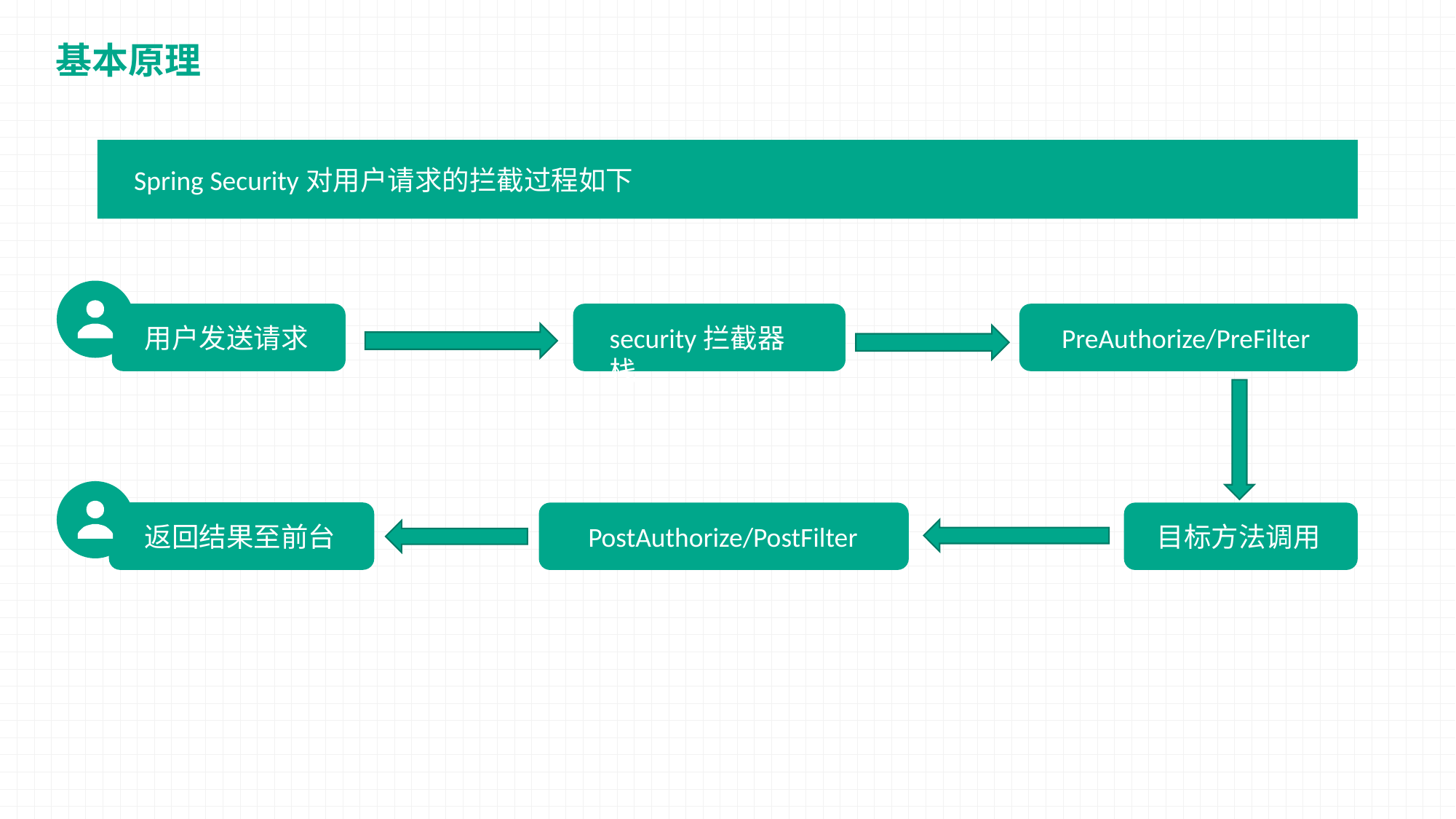

基本原理

Spring Security对用户请求的拦截过程如下

用户发送请求

security拦截器栈

PreAuthorize/PreFilter

返回结果至前台

目标方法调用

PostAuthorize/PostFilter